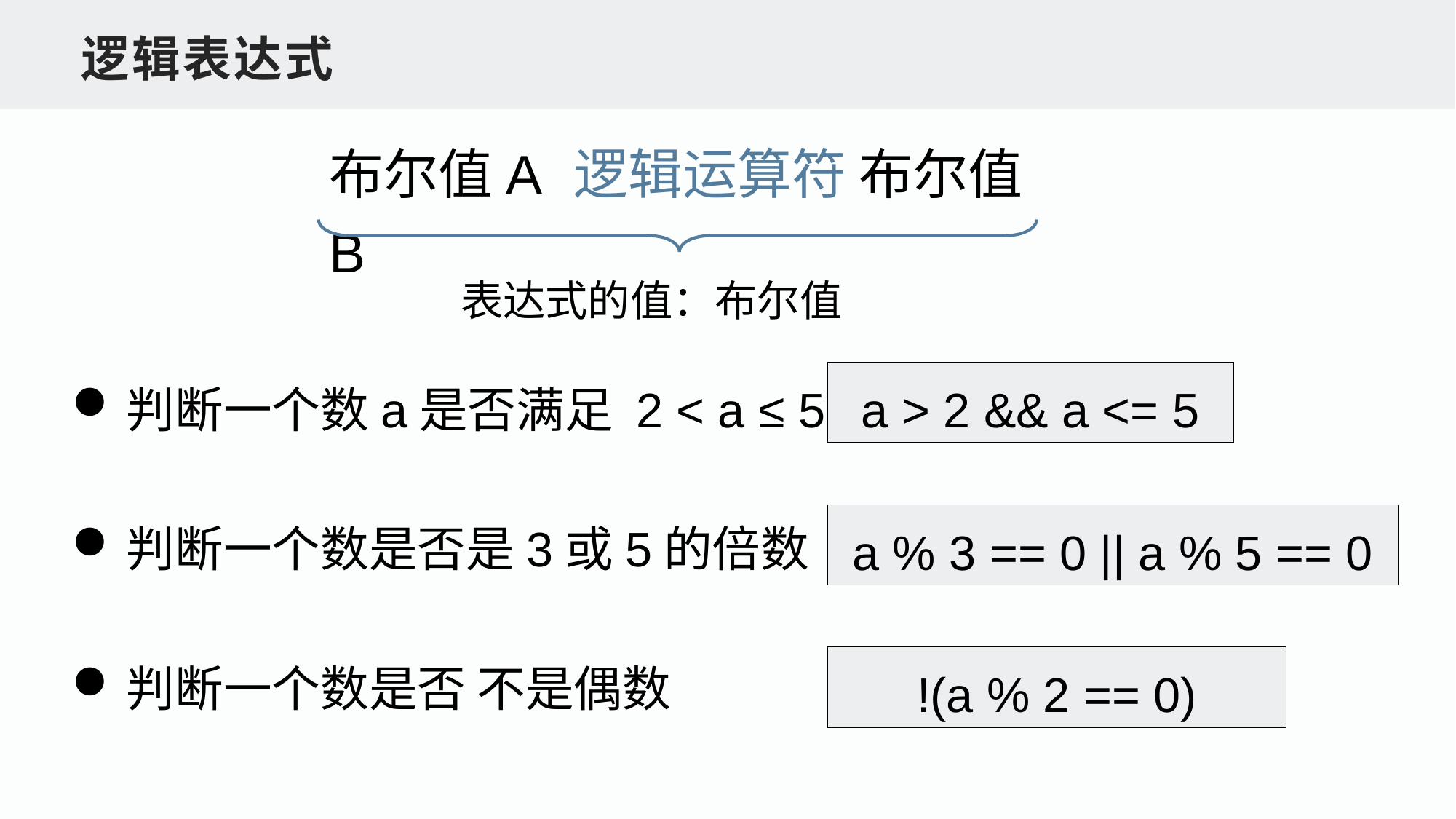

逻辑表达式
布尔值A 逻辑运算符 布尔值B
表达式的值：布尔值
判断一个数a是否满足 2 < a ≤ 5

判断一个数是否是3或5的倍数

判断一个数是否 不是偶数

a > 2 && a <= 5
a % 3 == 0 || a % 5 == 0
!(a % 2 == 0)